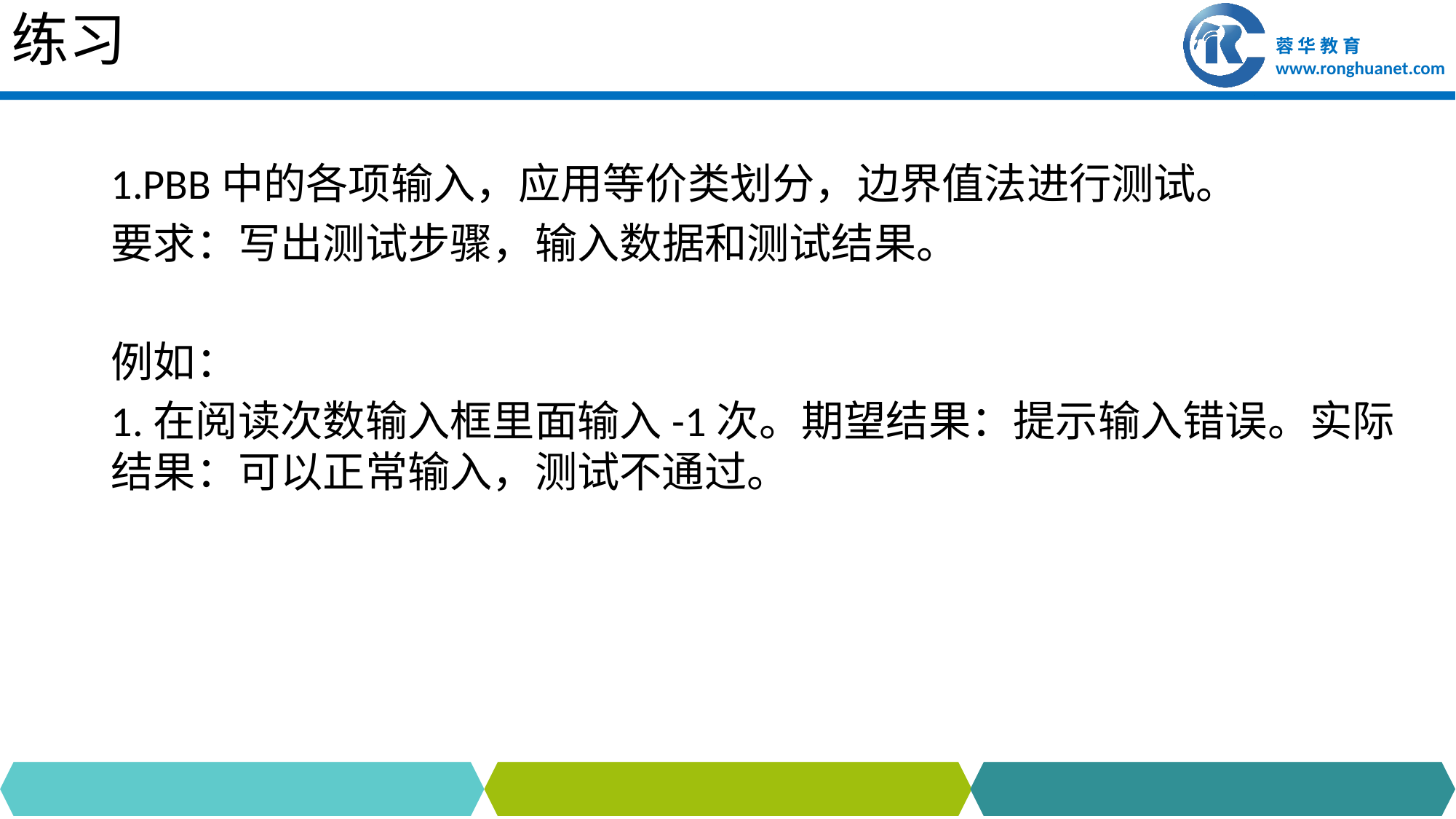

# 练习
1.PBB中的各项输入，应用等价类划分，边界值法进行测试。
要求：写出测试步骤，输入数据和测试结果。

例如：
1.在阅读次数输入框里面输入-1次。期望结果：提示输入错误。实际结果：可以正常输入，测试不通过。